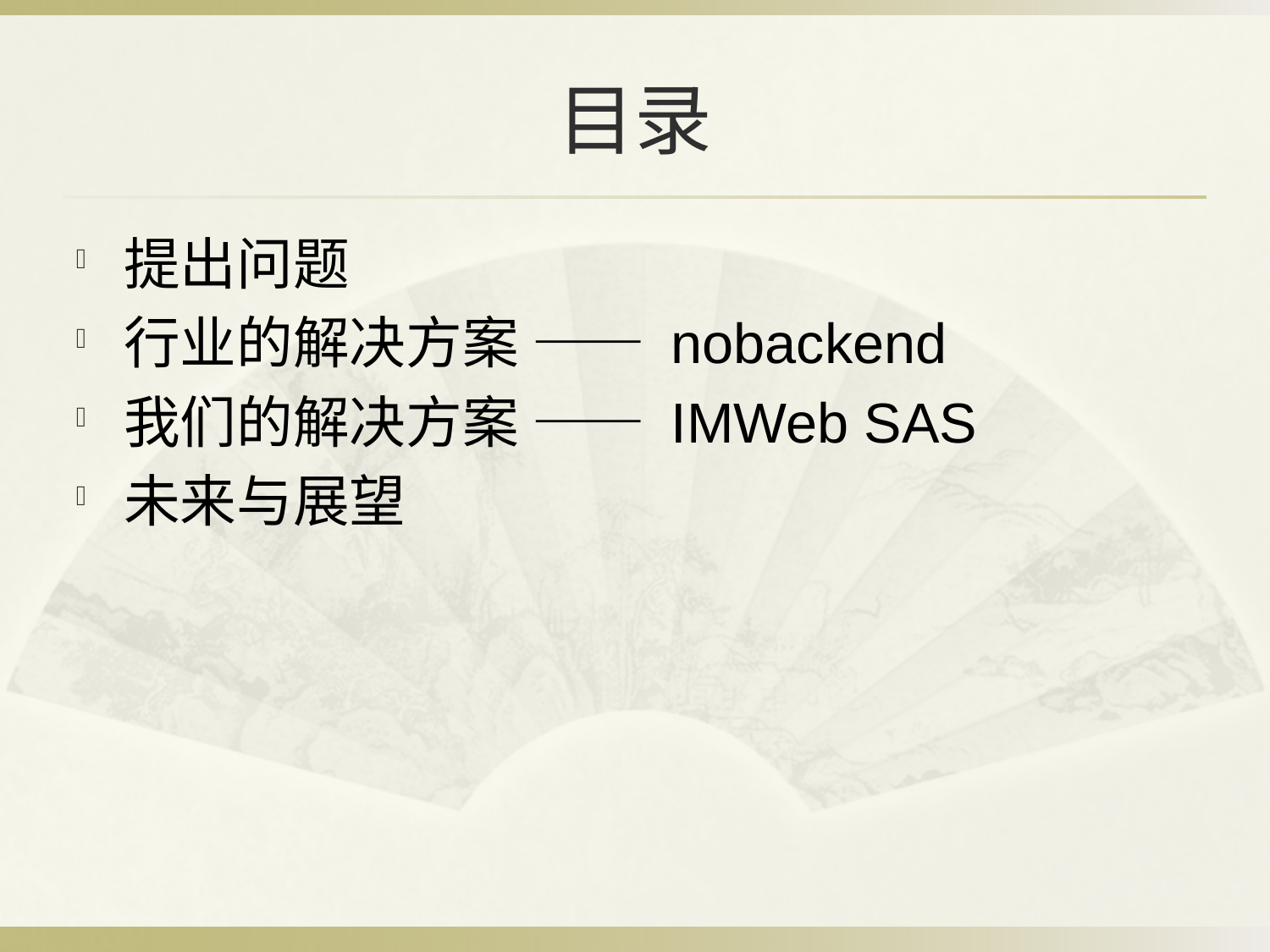

# 目录
提出问题
行业的解决方案 —— nobackend
我们的解决方案 —— IMWeb SAS
未来与展望